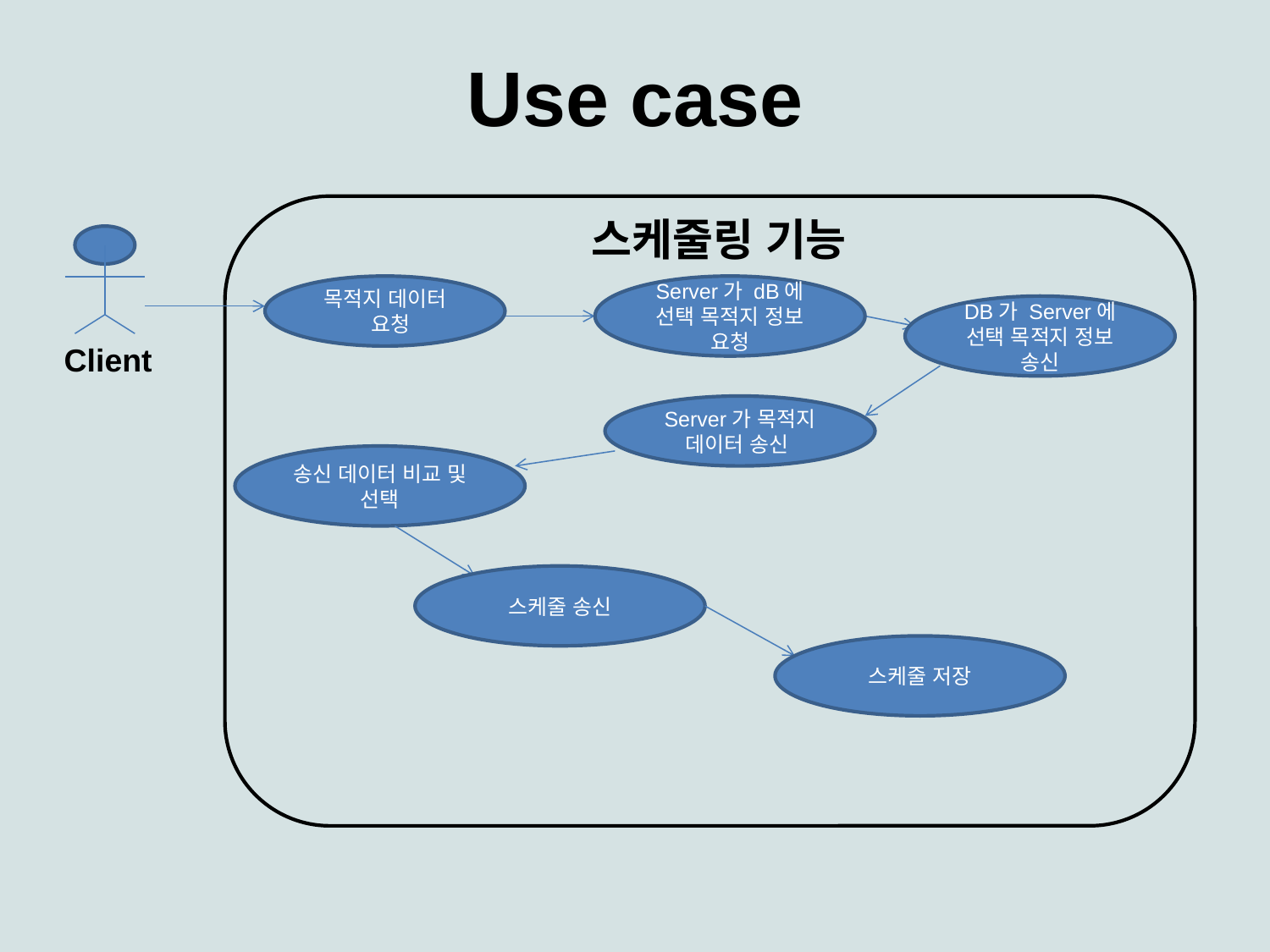

# Use case

스케줄링 기능

Client
목적지 데이터
 요청
Server가 dB에
선택 목적지 정보 요청
DB가 Server에 선택 목적지 정보 송신
Server가 목적지 데이터 송신
송신 데이터 비교 및 선택
스케줄 송신
스케줄 저장